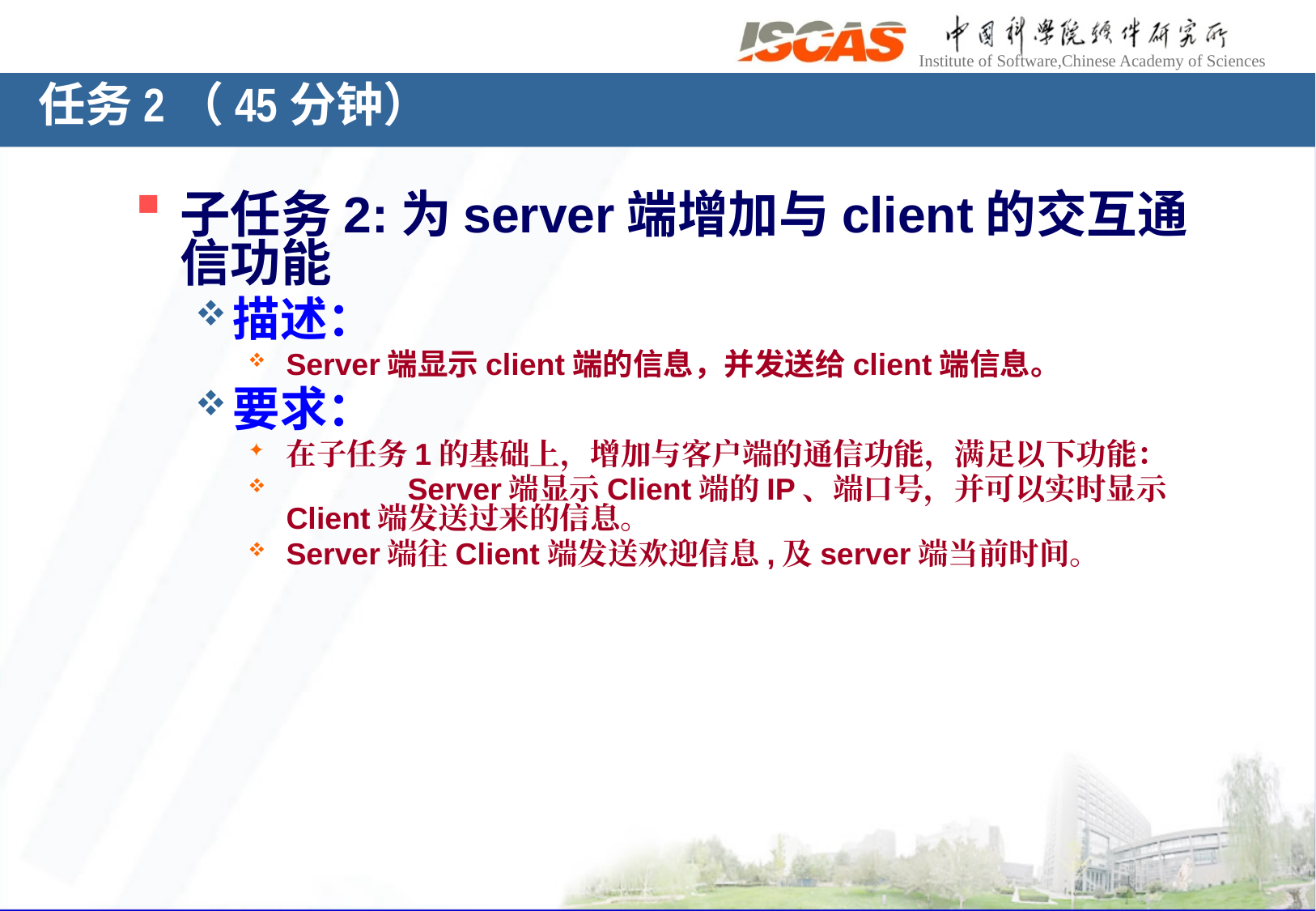

任务2（45分钟）
子任务2:为server端增加与client的交互通信功能
描述：
Server端显示client端的信息，并发送给client端信息。
要求：
在子任务1的基础上，增加与客户端的通信功能，满足以下功能：
	Server端显示Client端的IP、端口号，并可以实时显示Client端发送过来的信息。
Server端往Client端发送欢迎信息,及server端当前时间。